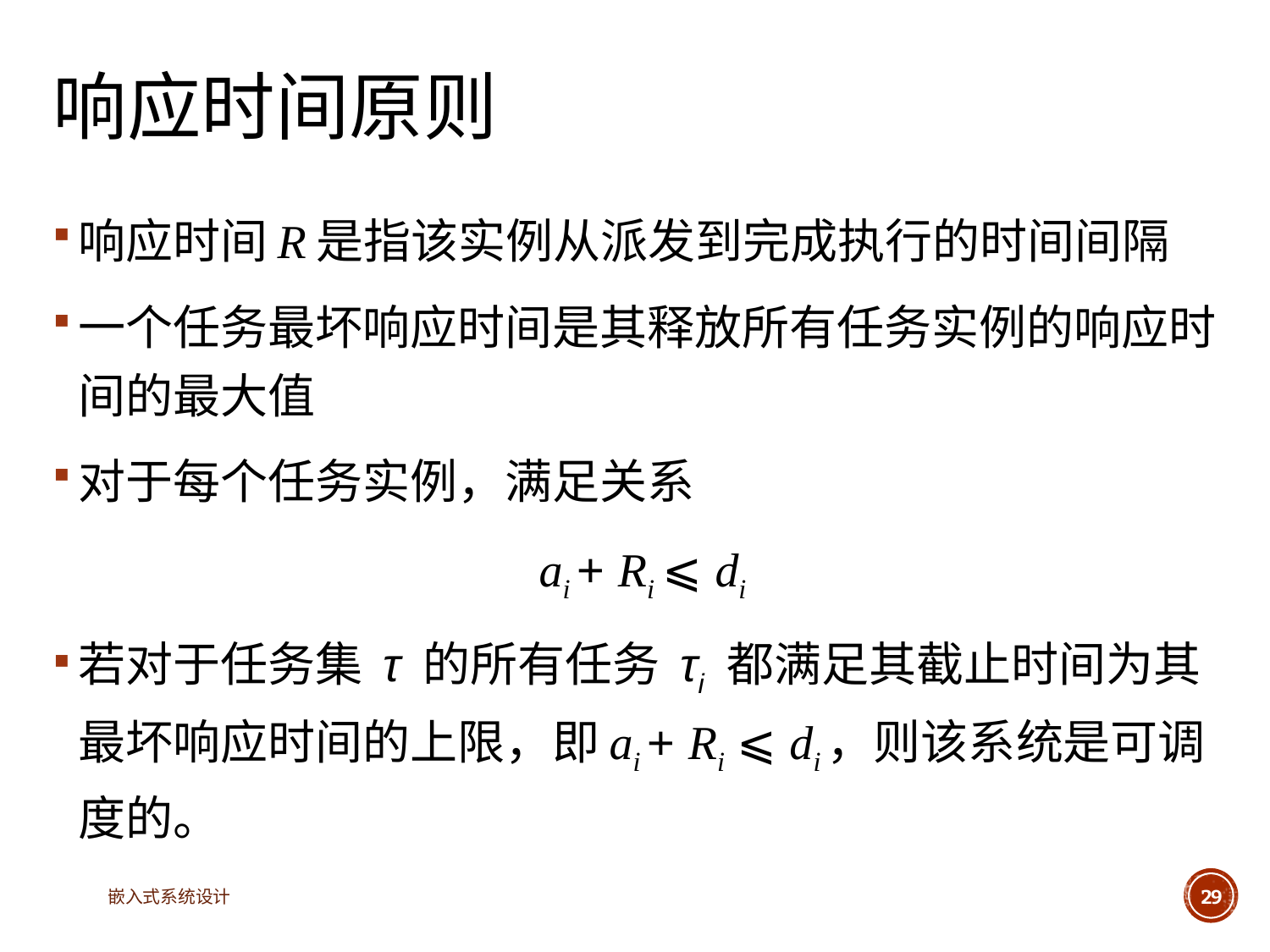

# 响应时间原则
响应时间R是指该实例从派发到完成执行的时间间隔
一个任务最坏响应时间是其释放所有任务实例的响应时间的最大值
对于每个任务实例，满足关系
ai + Ri ⩽ di
若对于任务集 τ 的所有任务 τi 都满足其截止时间为其最坏响应时间的上限，即ai + Ri ⩽ di，则该系统是可调度的。
嵌入式系统设计
29